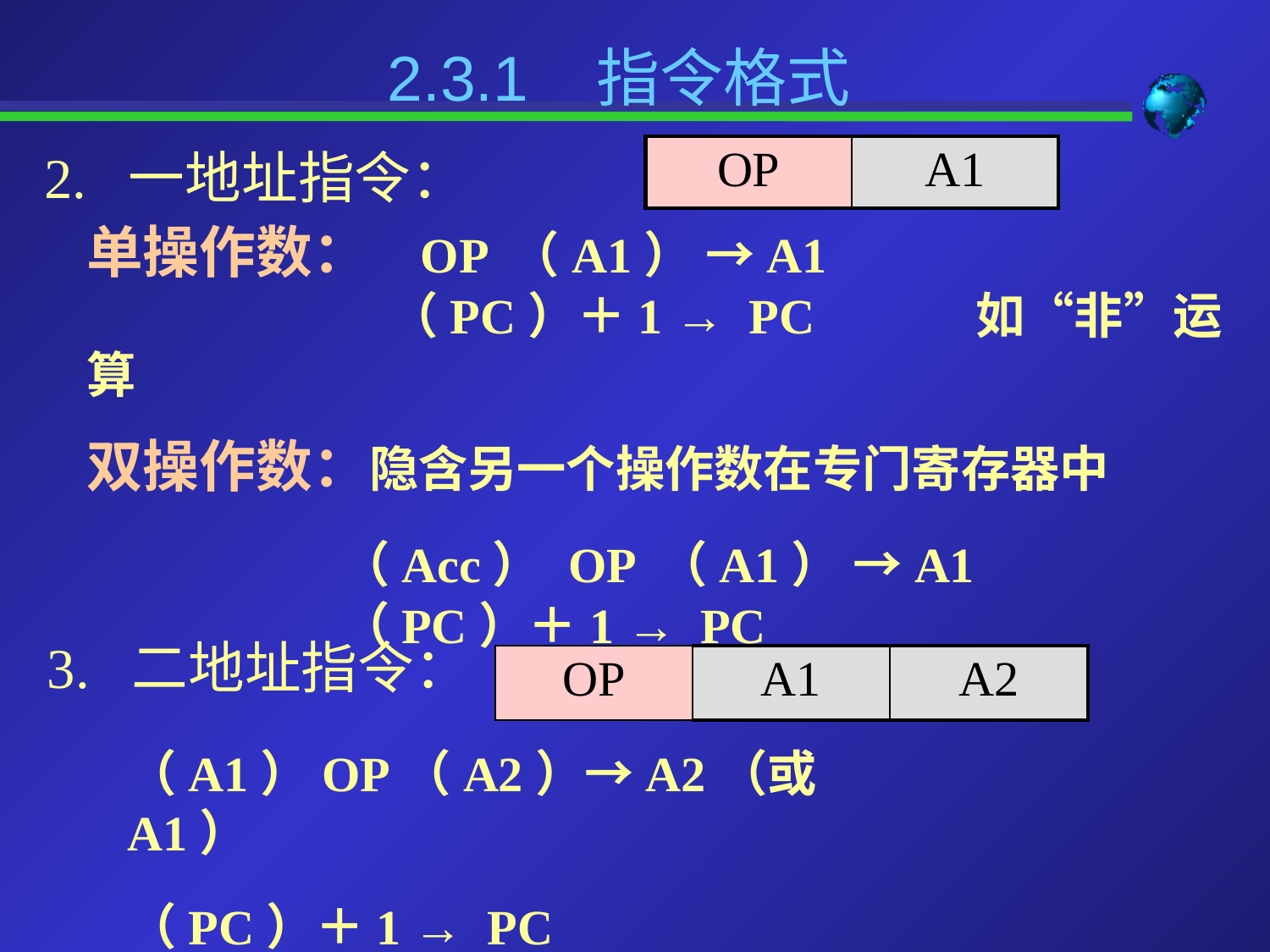

2.3.1   指令格式
2.  一地址指令：
| OP | A1 |
| --- | --- |
单操作数：   OP （A1） →A1
		   （PC）＋1 →  PC		如“非”运算
双操作数：隐含另一个操作数在专门寄存器中
		（Acc） OP （A1） →A1
		（PC）＋1 →  PC
3.  二地址指令：
| OP | A1 | A2 |
| --- | --- | --- |
（A1）OP（A2）→A2（或A1）
（PC）＋1 →  PC
5